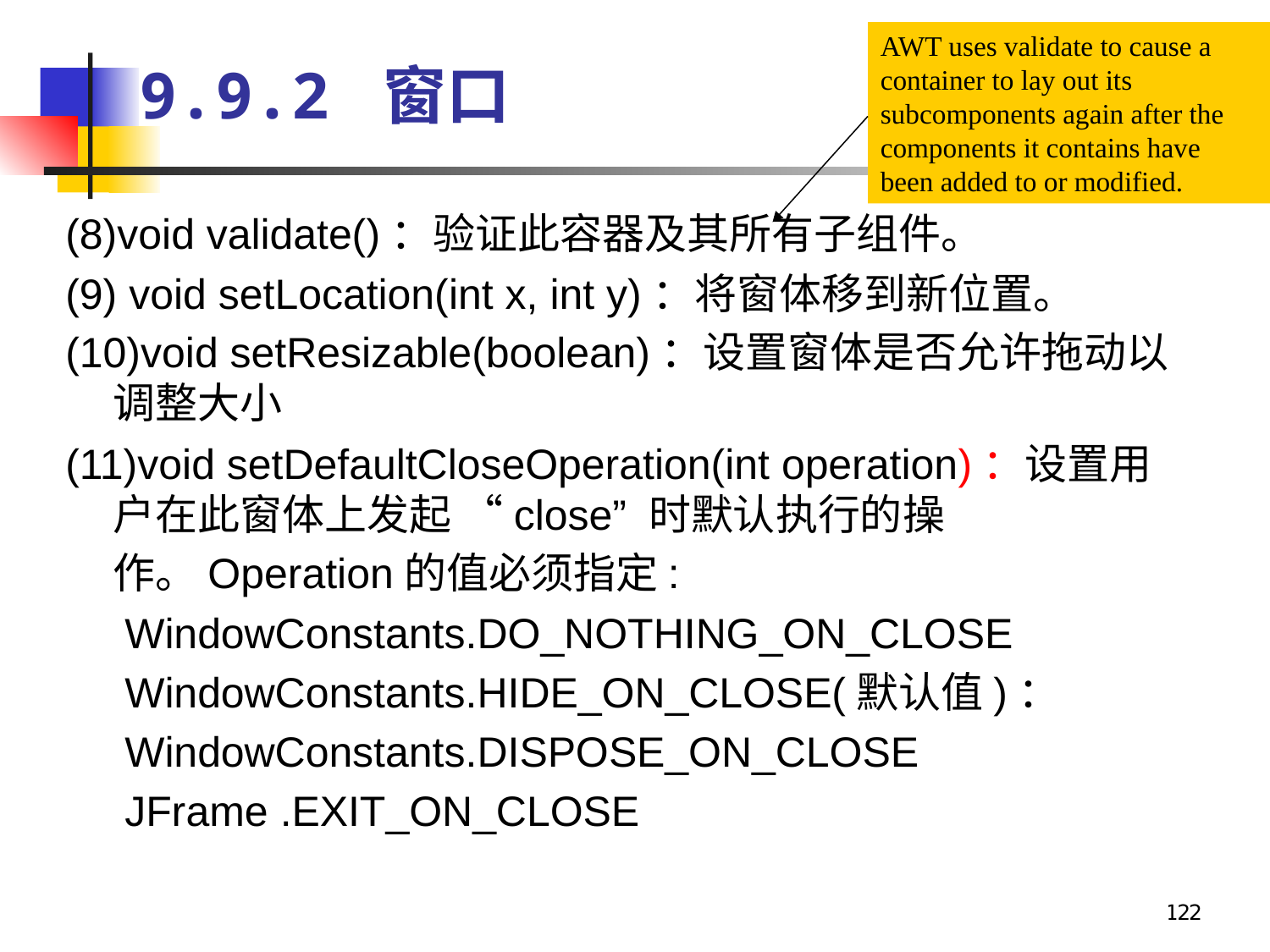

# 9.9.2 窗口
AWT uses validate to cause a container to lay out its subcomponents again after the components it contains have been added to or modified.

(8)void validate()：验证此容器及其所有子组件。
(9) void setLocation(int x, int y)：将窗体移到新位置。
(10)void setResizable(boolean)：设置窗体是否允许拖动以调整大小
(11)void setDefaultCloseOperation(int operation)：设置用户在此窗体上发起 “close” 时默认执行的操作。Operation的值必须指定:
     WindowConstants.DO_NOTHING_ON_CLOSE
     WindowConstants.HIDE_ON_CLOSE(默认值)：
     WindowConstants.DISPOSE_ON_CLOSE
     JFrame .EXIT_ON_CLOSE